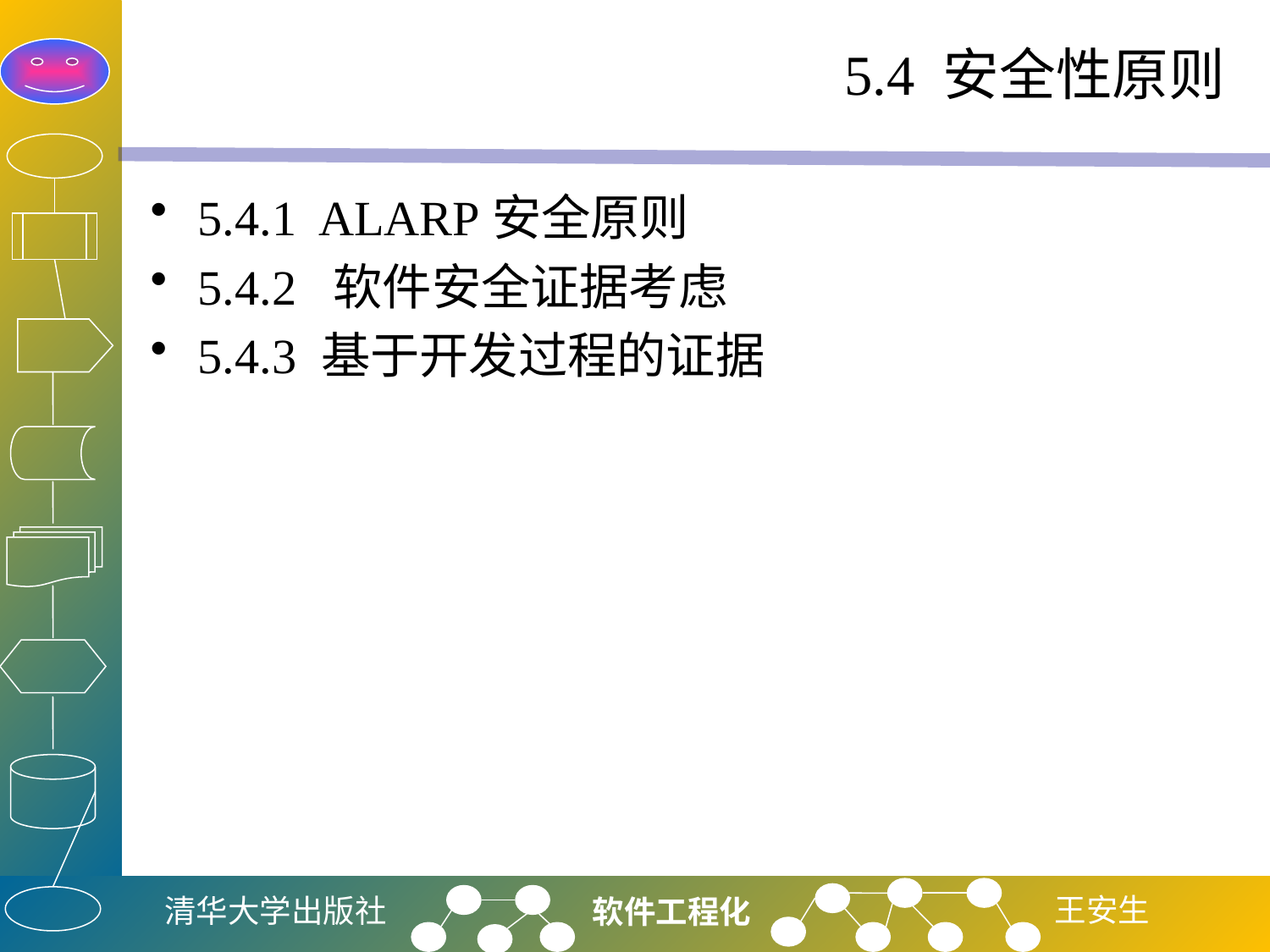

# 5.4 安全性原则
5.4.1  ALARP安全原则
5.4.2  软件安全证据考虑
5.4.3 基于开发过程的证据